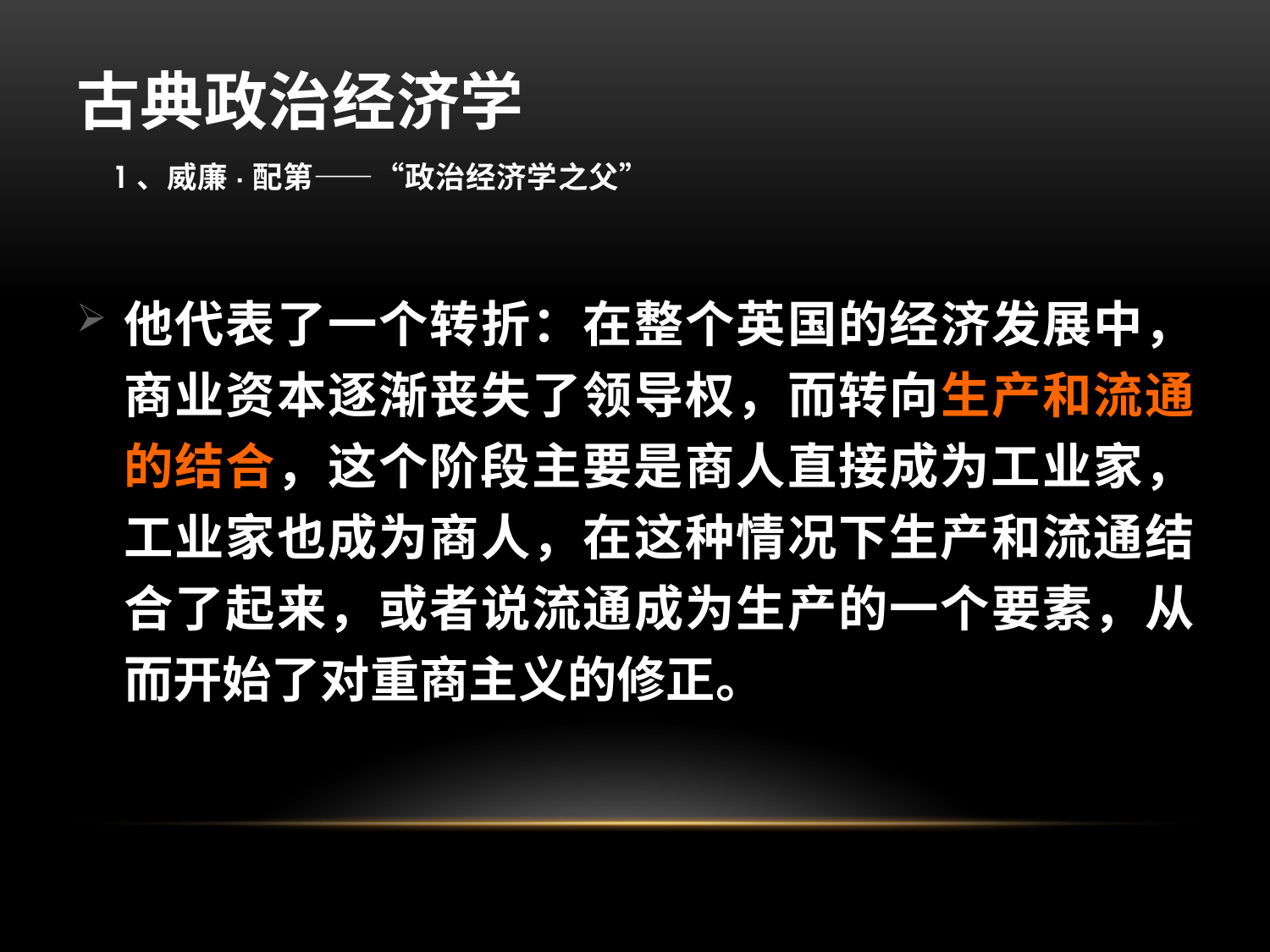

古典政治经济学
    1、威廉·配第——“政治经济学之父”
他代表了一个转折：在整个英国的经济发展中，商业资本逐渐丧失了领导权，而转向生产和流通的结合，这个阶段主要是商人直接成为工业家，工业家也成为商人，在这种情况下生产和流通结合了起来，或者说流通成为生产的一个要素，从而开始了对重商主义的修正。